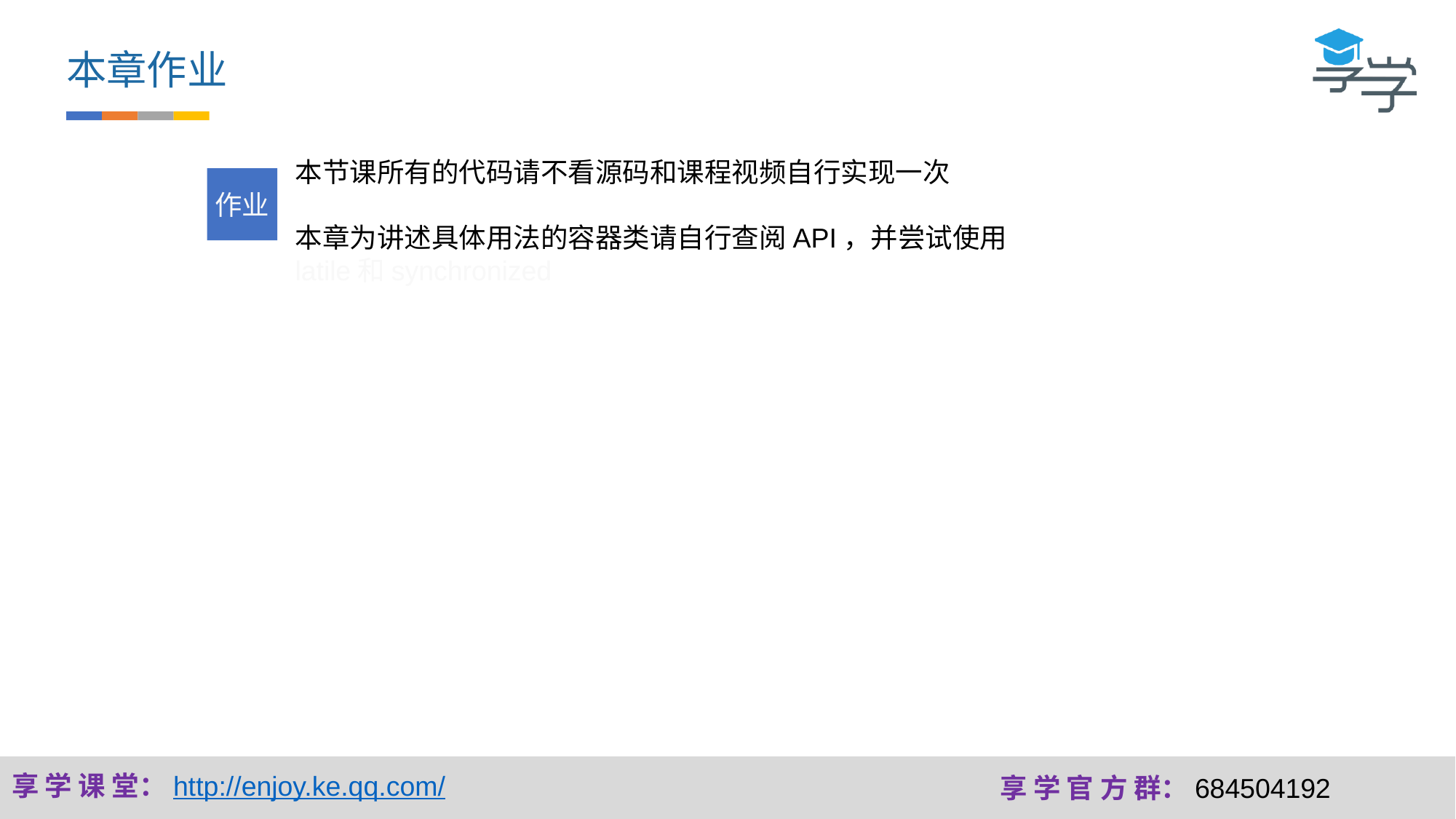

本章作业

作业

本节课所有的代码请不看源码和课程视频自行实现一次

本章为讲述具体用法的容器类请自行查阅API，并尝试使用
latile和synchronized